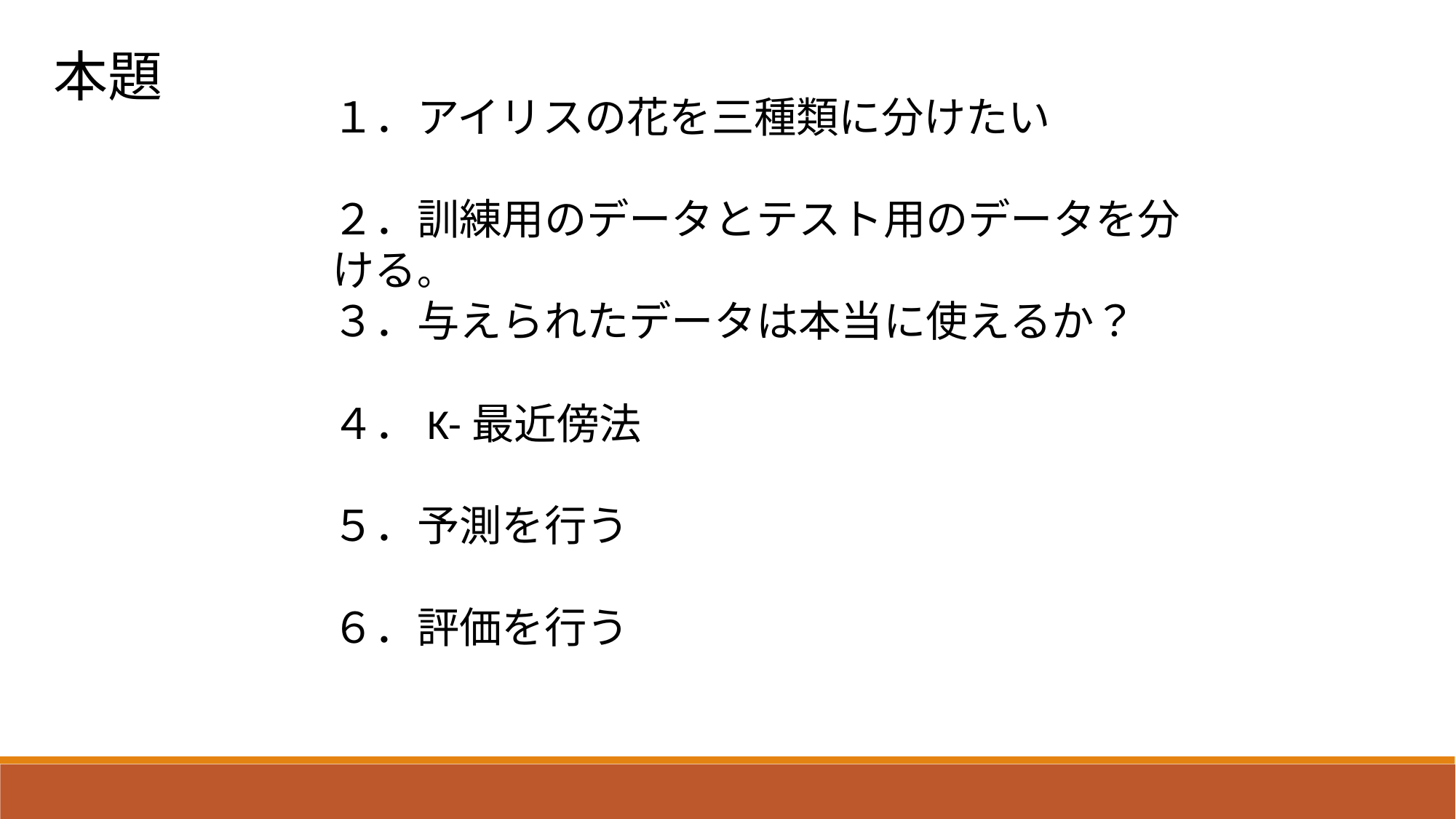

本題
１．アイリスの花を三種類に分けたい
２．訓練用のデータとテスト用のデータを分ける。
３．与えられたデータは本当に使えるか？
４．K-最近傍法
５．予測を行う
６．評価を行う